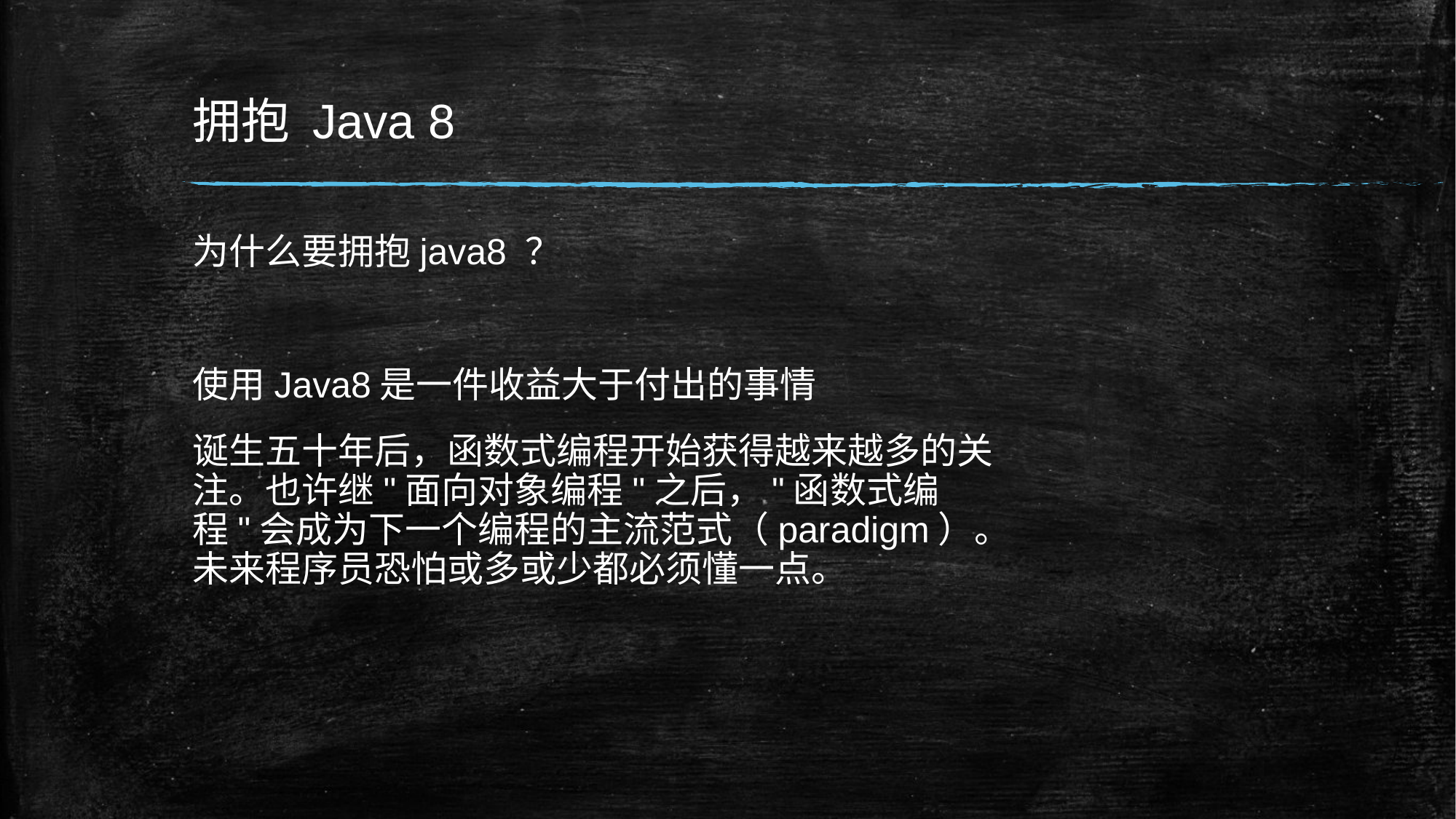

# 拥抱 Java 8
为什么要拥抱java8 ？

使用Java8是一件收益大于付出的事情
诞生五十年后，函数式编程开始获得越来越多的关注。也许继"面向对象编程"之后，"函数式编程"会成为下一个编程的主流范式（paradigm）。未来程序员恐怕或多或少都必须懂一点。